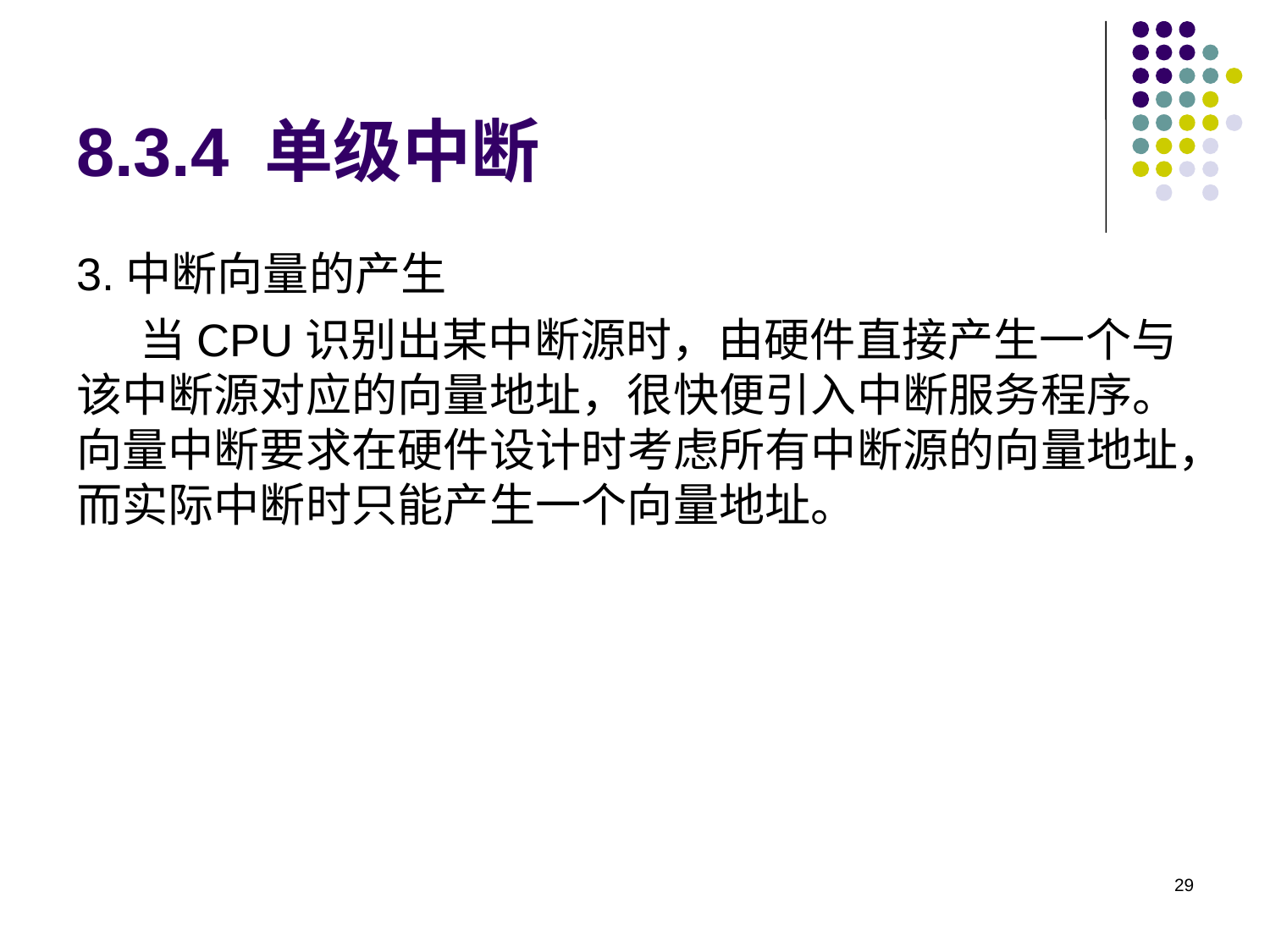

# 8.3.4 单级中断
3.中断向量的产生
当CPU识别出某中断源时，由硬件直接产生一个与该中断源对应的向量地址，很快便引入中断服务程序。向量中断要求在硬件设计时考虑所有中断源的向量地址，而实际中断时只能产生一个向量地址。
29